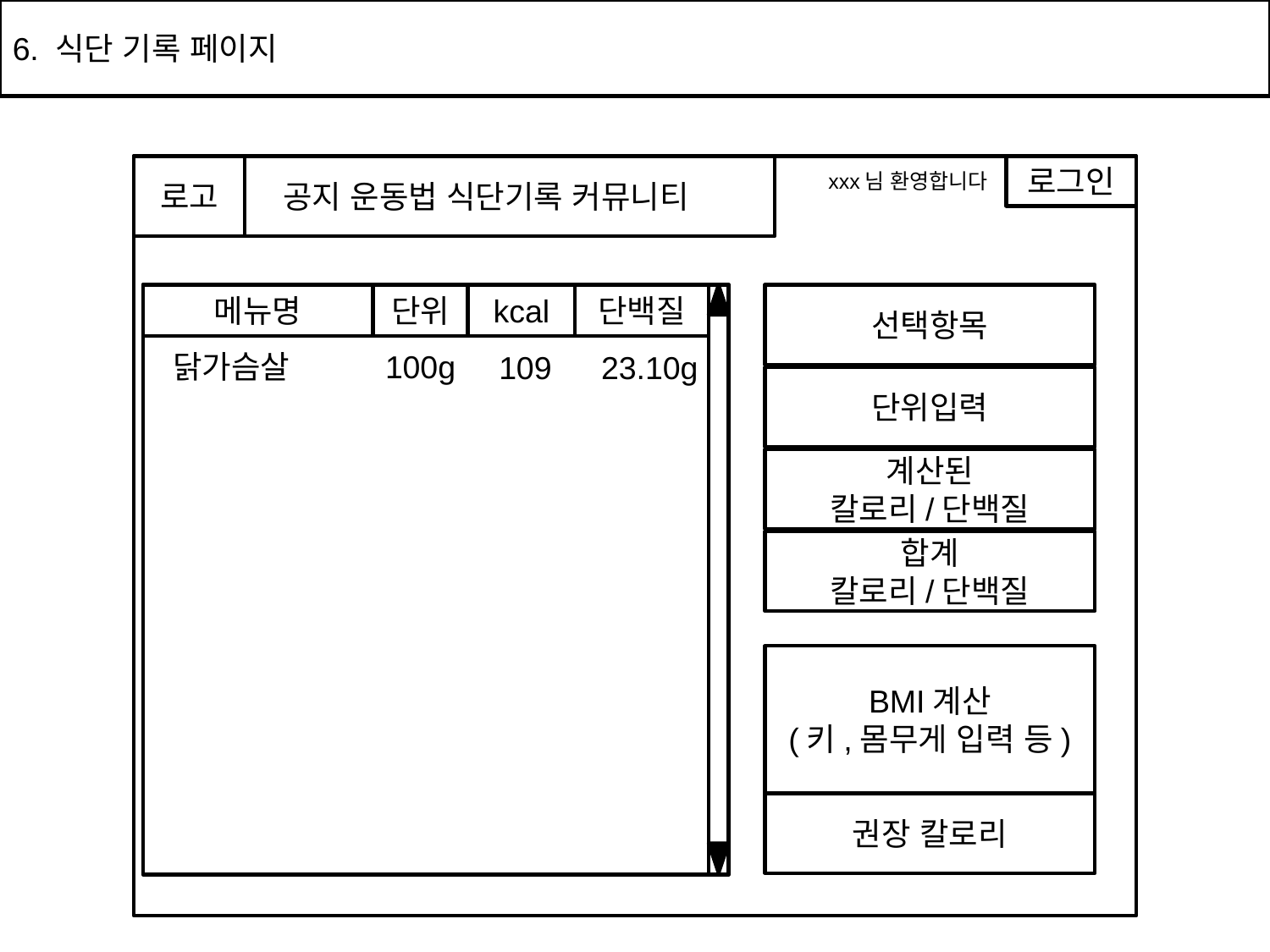

6. 식단 기록 페이지

로고
  공지 운동법 식단기록 커뮤니티
xxx님 환영합니다
로그인
단백질
메뉴명
단위
kcal

선택항목
닭가슴살
100g
109
23.10g
단위입력
계산된
칼로리/단백질
합계
칼로리/단백질
BMI계산
(키,몸무게 입력 등)
권장 칼로리